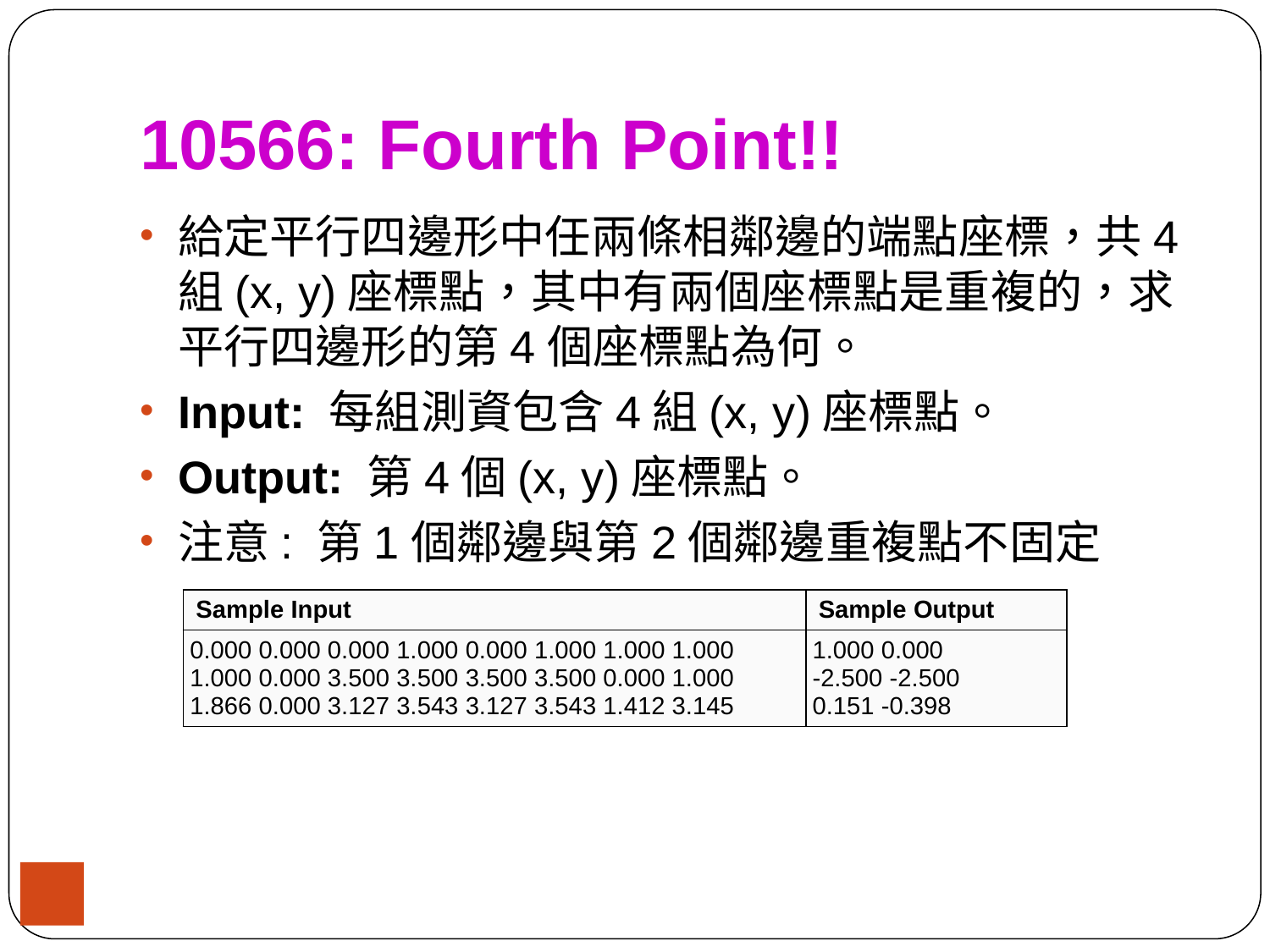

# 10566: Fourth Point!!
給定平行四邊形中任兩條相鄰邊的端點座標，共4組(x, y)座標點，其中有兩個座標點是重複的，求平行四邊形的第4個座標點為何。
Input: 每組測資包含4組(x, y)座標點。
Output: 第4個(x, y)座標點。
注意: 第1個鄰邊與第2個鄰邊重複點不固定
| Sample Input | Sample Output |
| --- | --- |
| 0.000 0.000 0.000 1.000 0.000 1.000 1.000 1.000 1.000 0.000 3.500 3.500 3.500 3.500 0.000 1.000 1.866 0.000 3.127 3.543 3.127 3.543 1.412 3.145 | 1.000 0.000 -2.500 -2.500 0.151 -0.398 |